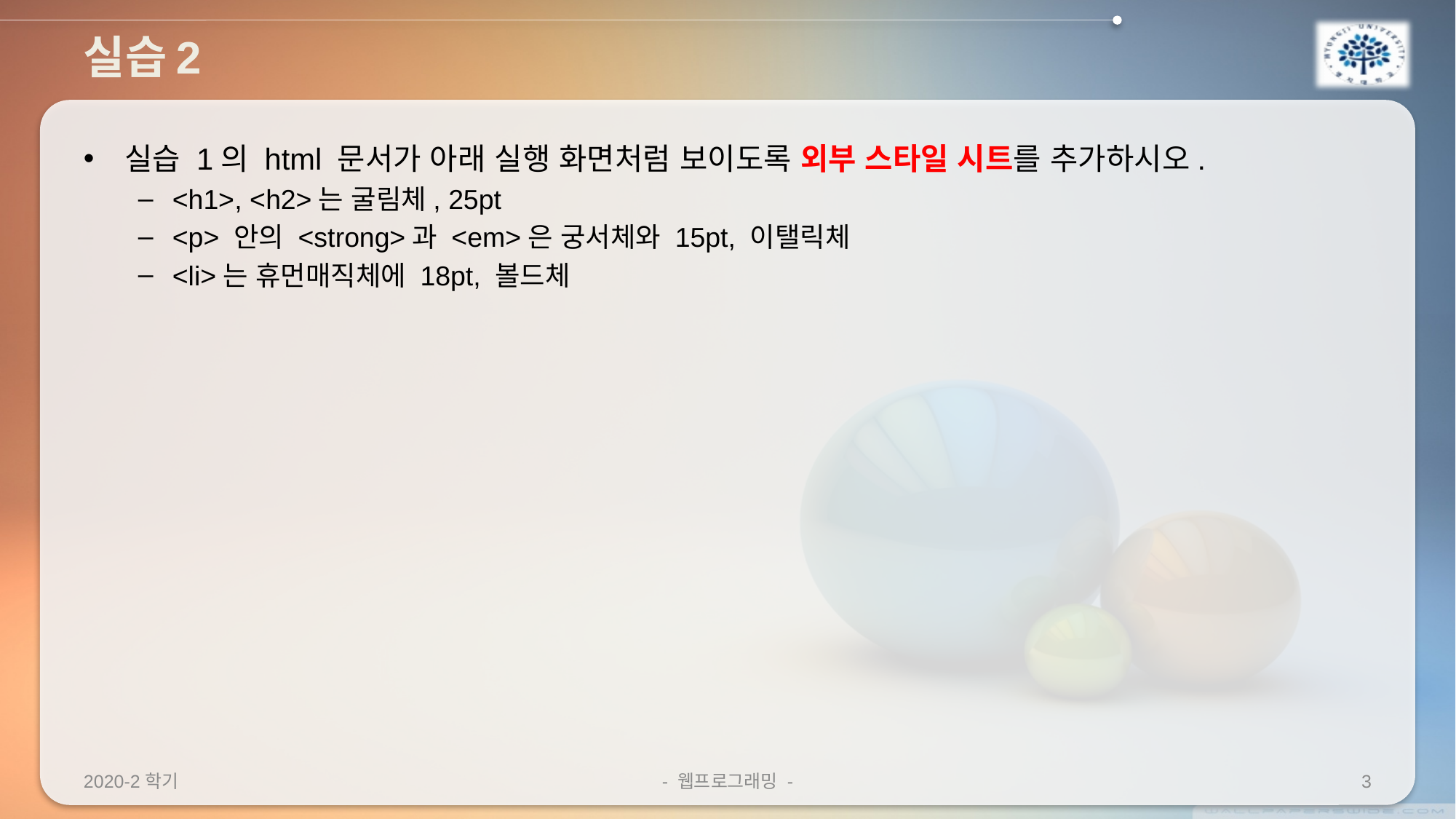

# 실습2
실습 1의 html 문서가 아래 실행 화면처럼 보이도록 외부 스타일 시트를 추가하시오.
<h1>, <h2>는 굴림체, 25pt
<p> 안의 <strong>과 <em>은 궁서체와 15pt, 이탤릭체
<li>는 휴먼매직체에 18pt, 볼드체
2020-2학기
- 웹프로그래밍 -
3